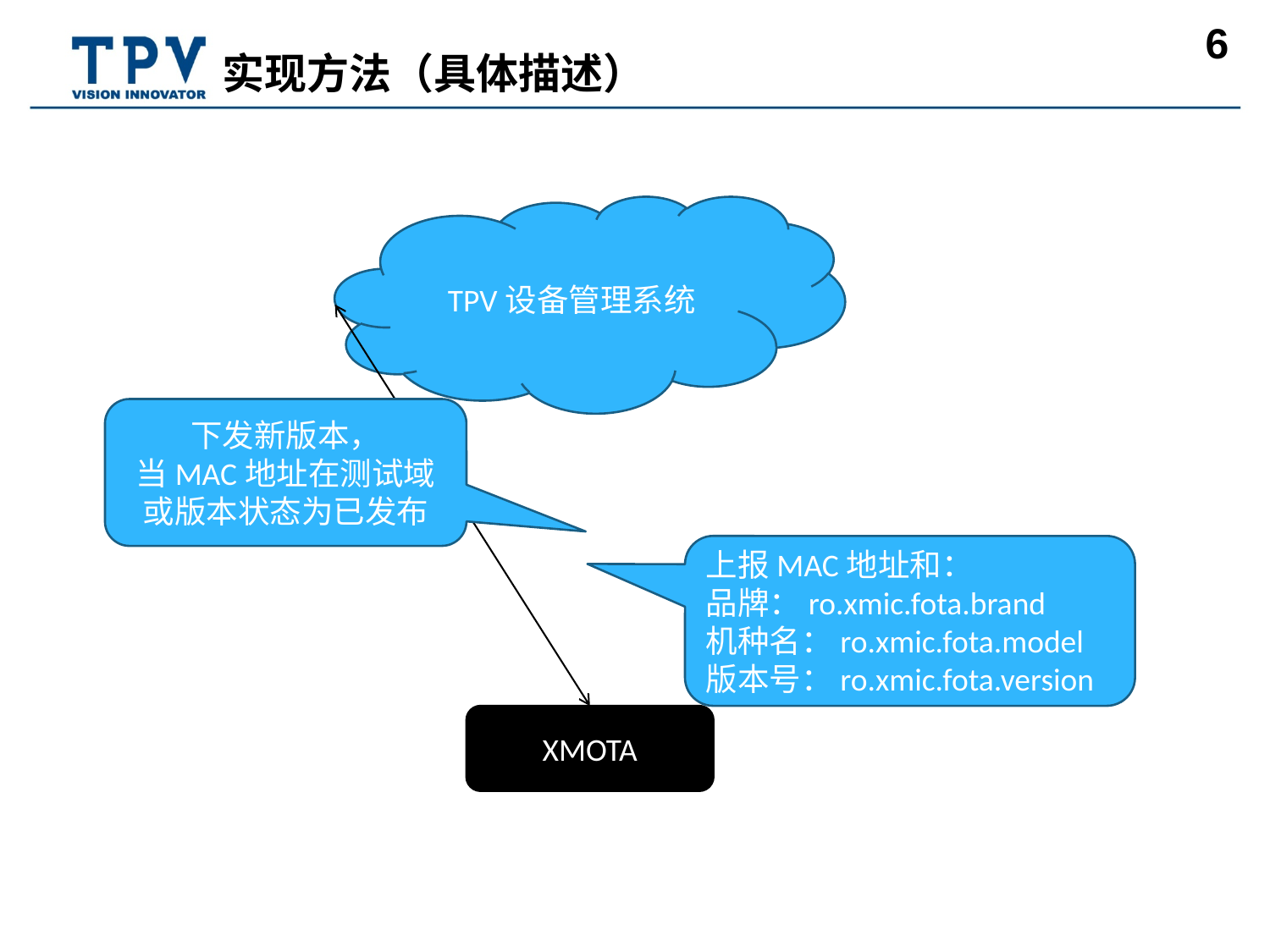

# 实现方法（具体描述）
TPV设备管理系统
下发新版本，
当MAC地址在测试域
或版本状态为已发布
上报MAC地址和：
品牌：ro.xmic.fota.brand
机种名：ro.xmic.fota.model
版本号：ro.xmic.fota.version
XMOTA